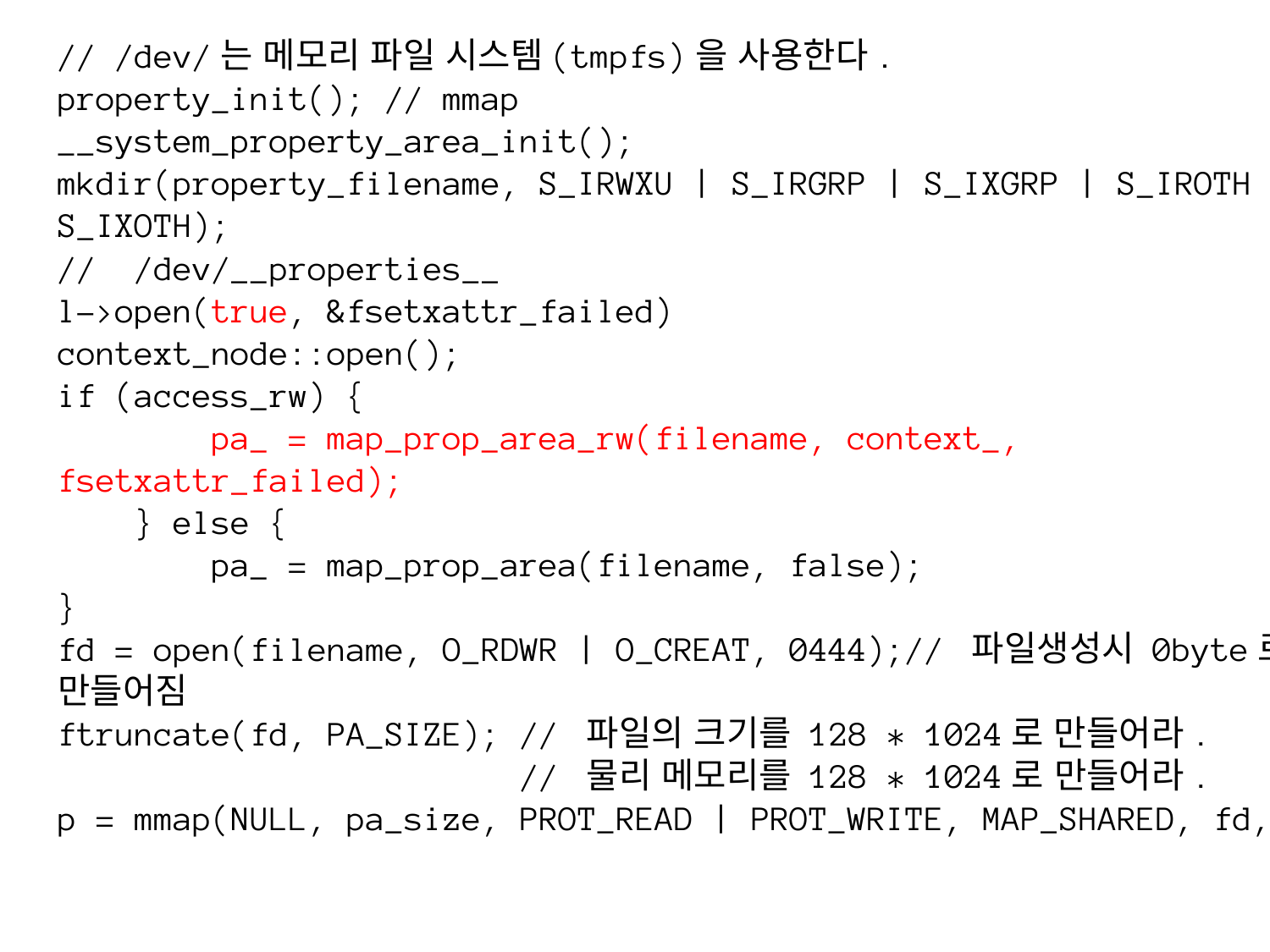

// /dev/는 메모리 파일 시스템(tmpfs)을 사용한다.
property_init(); // mmap
__system_property_area_init();
mkdir(property_filename, S_IRWXU | S_IRGRP | S_IXGRP | S_IROTH | S_IXOTH);
//  /dev/__properties__
l->open(true, &fsetxattr_failed)
context_node::open();
if (access_rw) {
        pa_ = map_prop_area_rw(filename, context_, fsetxattr_failed);
    } else {
        pa_ = map_prop_area(filename, false);
}
fd = open(filename, O_RDWR | O_CREAT, 0444);// 파일생성시 0byte로 만들어짐
ftruncate(fd, PA_SIZE); // 파일의 크기를 128 * 1024로 만들어라.
                        // 물리 메모리를 128 * 1024로 만들어라.
p = mmap(NULL, pa_size, PROT_READ | PROT_WRITE, MAP_SHARED, fd, 0);